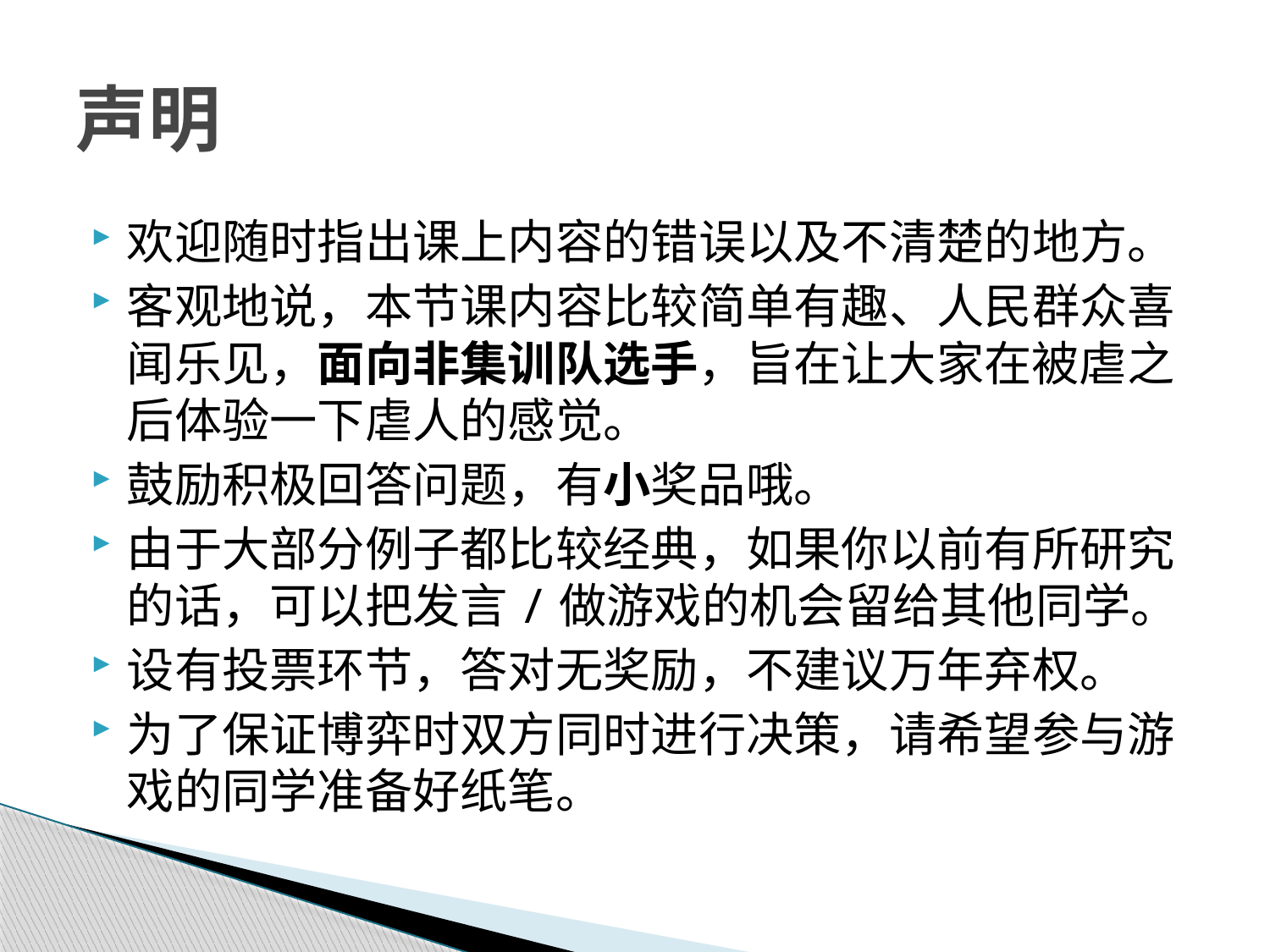

# 声明
欢迎随时指出课上内容的错误以及不清楚的地方。
客观地说，本节课内容比较简单有趣、人民群众喜闻乐见，面向非集训队选手，旨在让大家在被虐之后体验一下虐人的感觉。
鼓励积极回答问题，有小奖品哦。
由于大部分例子都比较经典，如果你以前有所研究的话，可以把发言/做游戏的机会留给其他同学。
设有投票环节，答对无奖励，不建议万年弃权。
为了保证博弈时双方同时进行决策，请希望参与游戏的同学准备好纸笔。